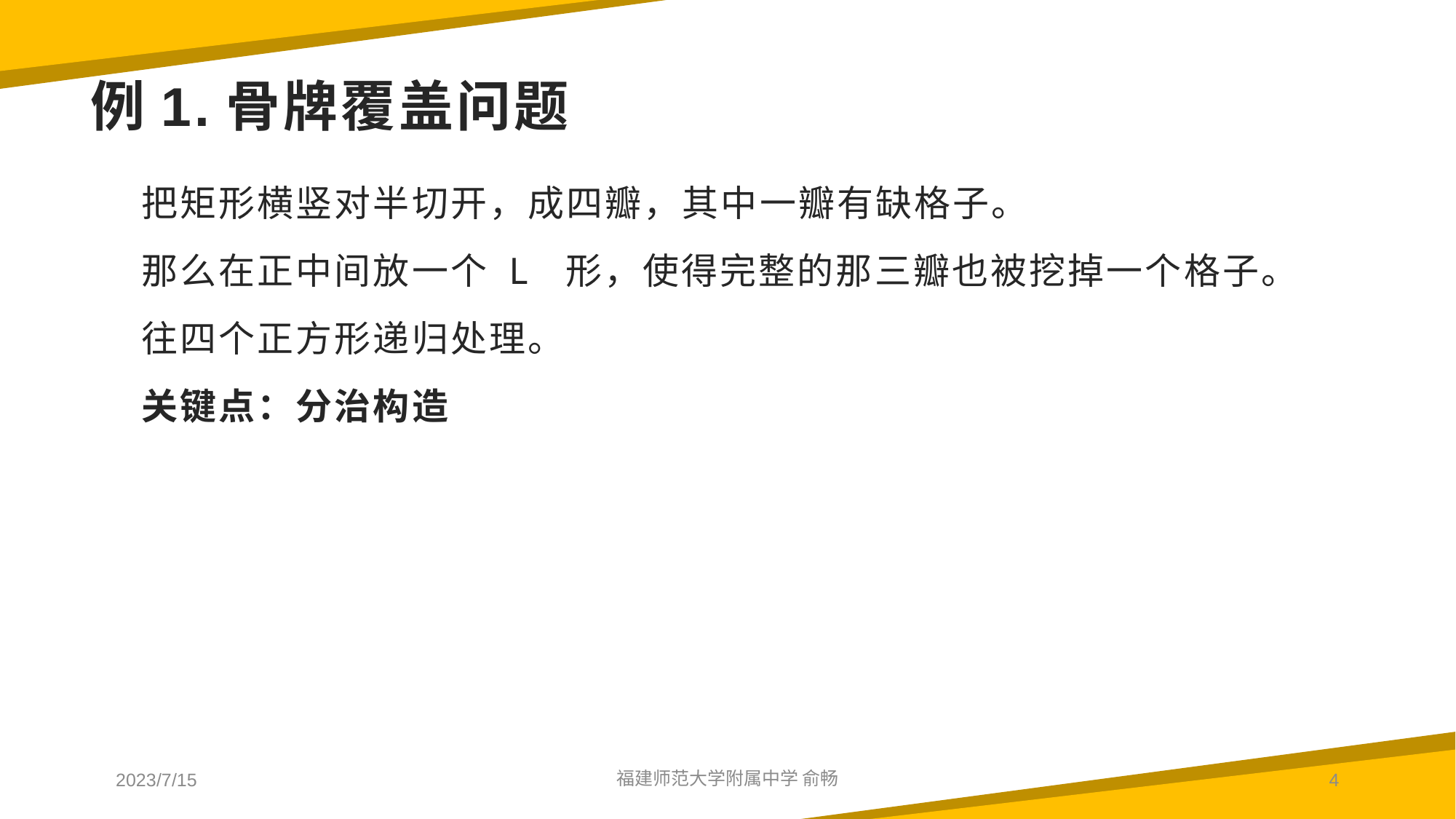

# 例1.骨牌覆盖问题
    把矩形横竖对半切开，成四瓣，其中一瓣有缺格子。
    那么在正中间放一个 L 形，使得完整的那三瓣也被挖掉一个格子。
    往四个正方形递归处理。
    关键点：分治构造
2023/7/15
福建师范大学附属中学 俞畅
4